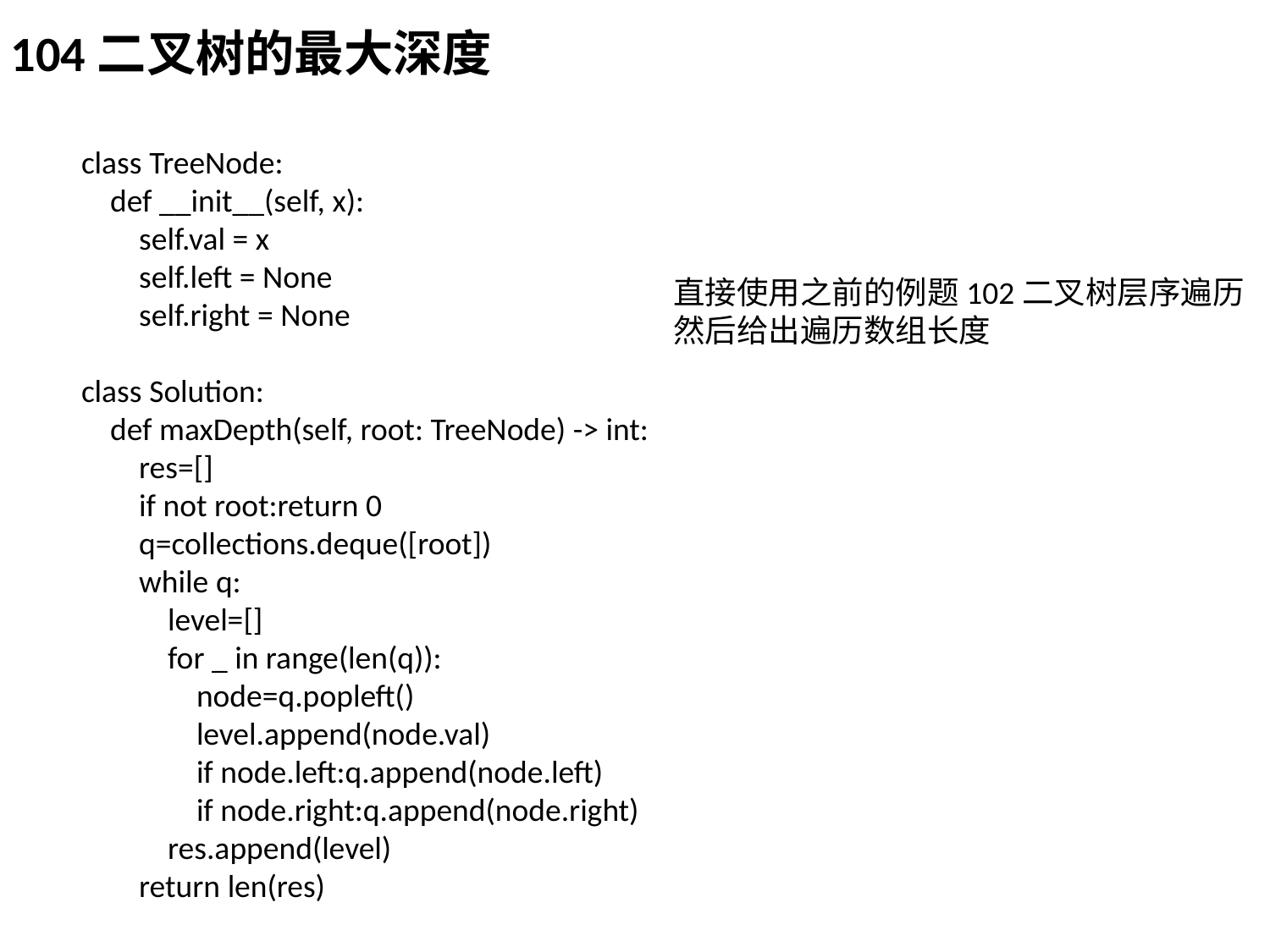

104二叉树的最大深度
class TreeNode:
    def __init__(self, x):
        self.val = x
        self.left = None
        self.right = None
class Solution:
    def maxDepth(self, root: TreeNode) -> int:
        res=[]
        if not root:return 0
        q=collections.deque([root])
        while q:
            level=[]
            for _ in range(len(q)):
                node=q.popleft()
                level.append(node.val)
                if node.left:q.append(node.left)
                if node.right:q.append(node.right)
            res.append(level)
        return len(res)
直接使用之前的例题102二叉树层序遍历
然后给出遍历数组长度